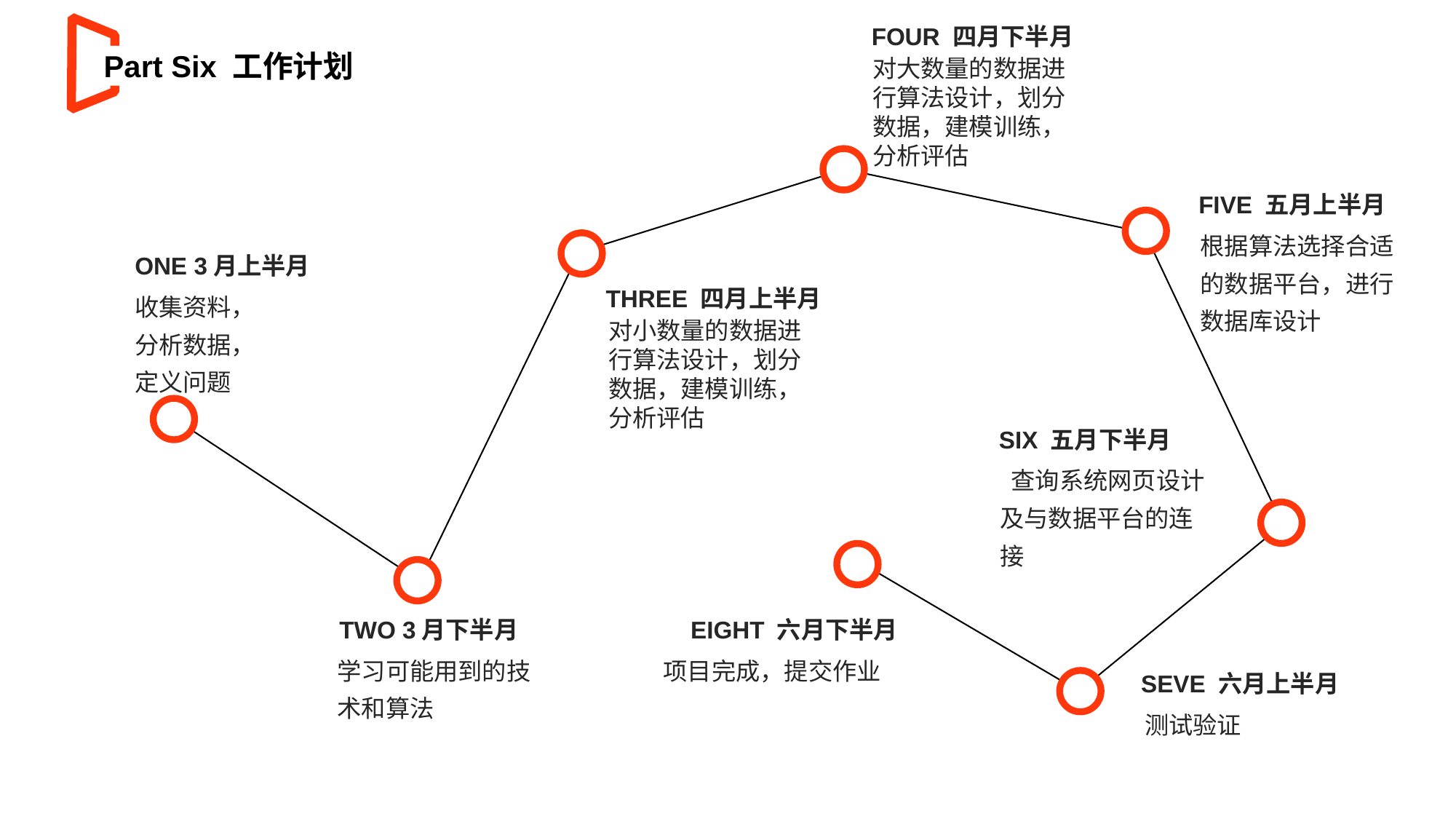

FOUR 四月下半月
对大数量的数据进行算法设计，划分数据，建模训练，分析评估
Part Six 工作计划

FIVE 五月上半月
根据算法选择合适的数据平台，进行数据库设计
ONE 3月上半月
收集资料，
分析数据，
定义问题
THREE 四月上半月
对小数量的数据进行算法设计，划分数据，建模训练，分析评估
SIX 五月下半月
 查询系统网页设计及与数据平台的连接
TWO 3月下半月
学习可能用到的技术和算法
EIGHT 六月下半月
项目完成，提交作业
SEVE 六月上半月
测试验证